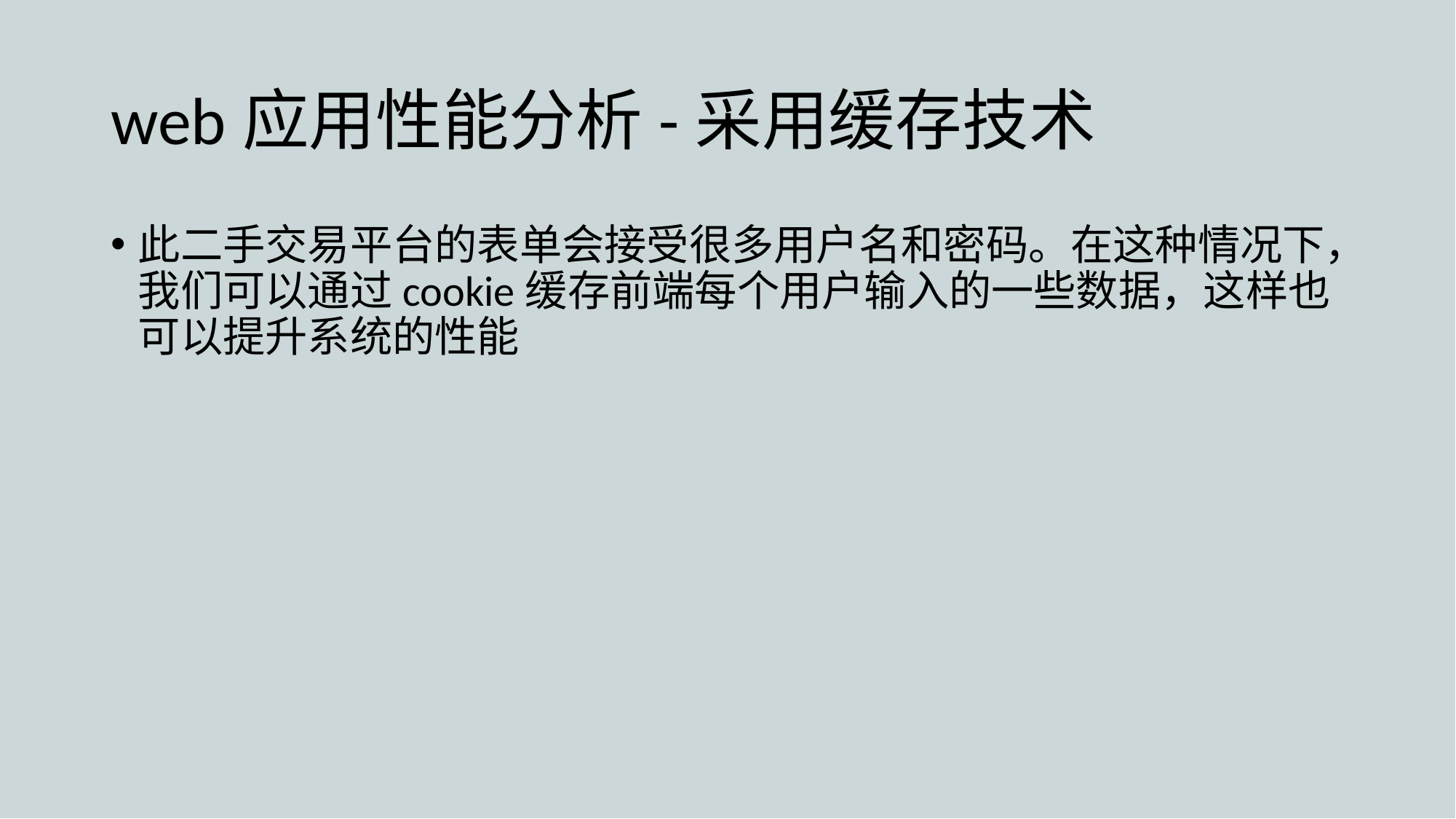

# web应用性能分析-采用缓存技术
此二手交易平台的表单会接受很多用户名和密码。在这种情况下，我们可以通过cookie缓存前端每个用户输入的一些数据，这样也可以提升系统的性能